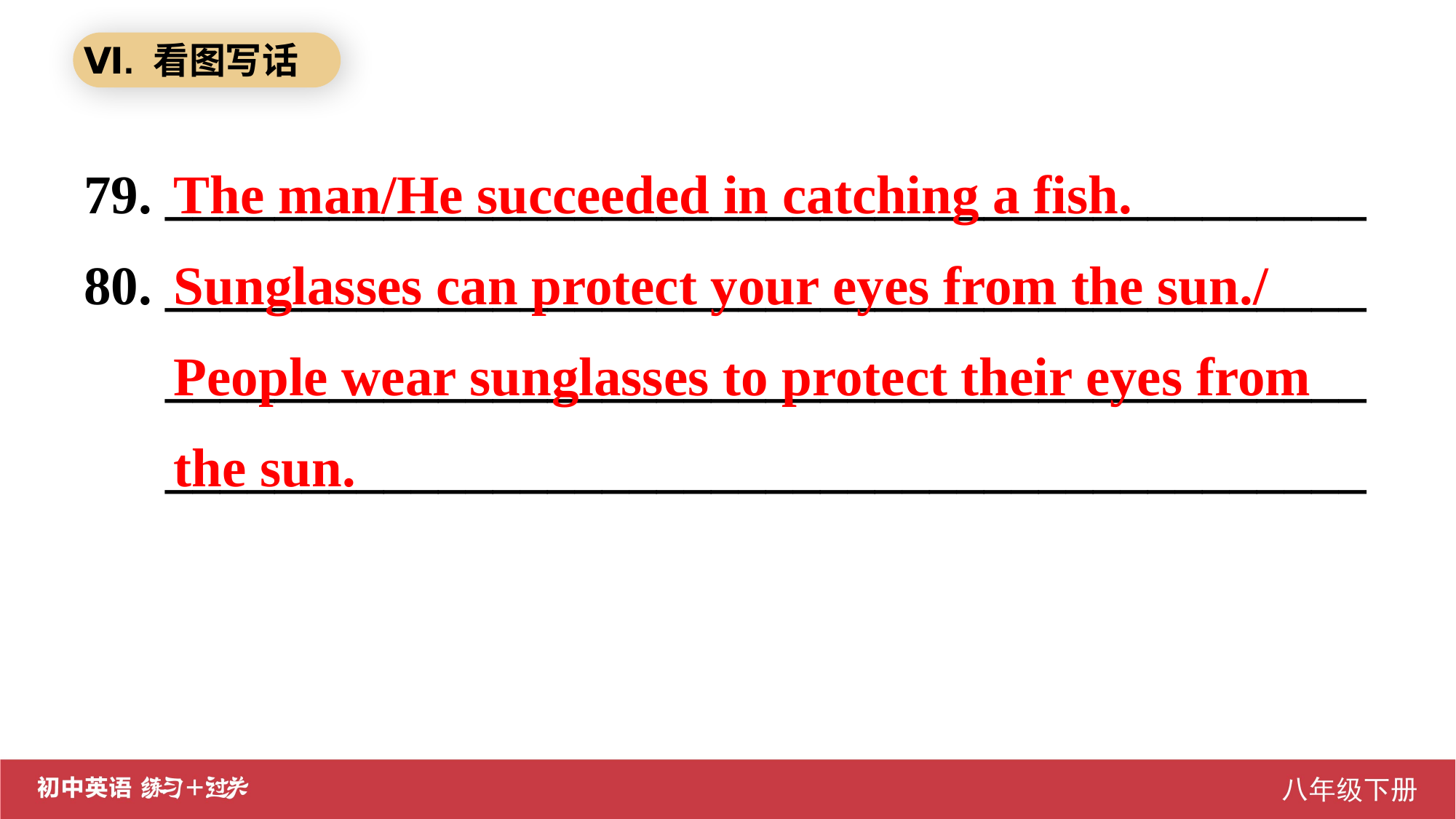

Ⅵ. 看图写话
79. ____________________________________________
80. ____________________________________________
      ____________________________________________
      ____________________________________________

The man/He succeeded in catching a fish.
Sunglasses can protect your eyes from the sun./
People wear sunglasses to protect their eyes from the sun.